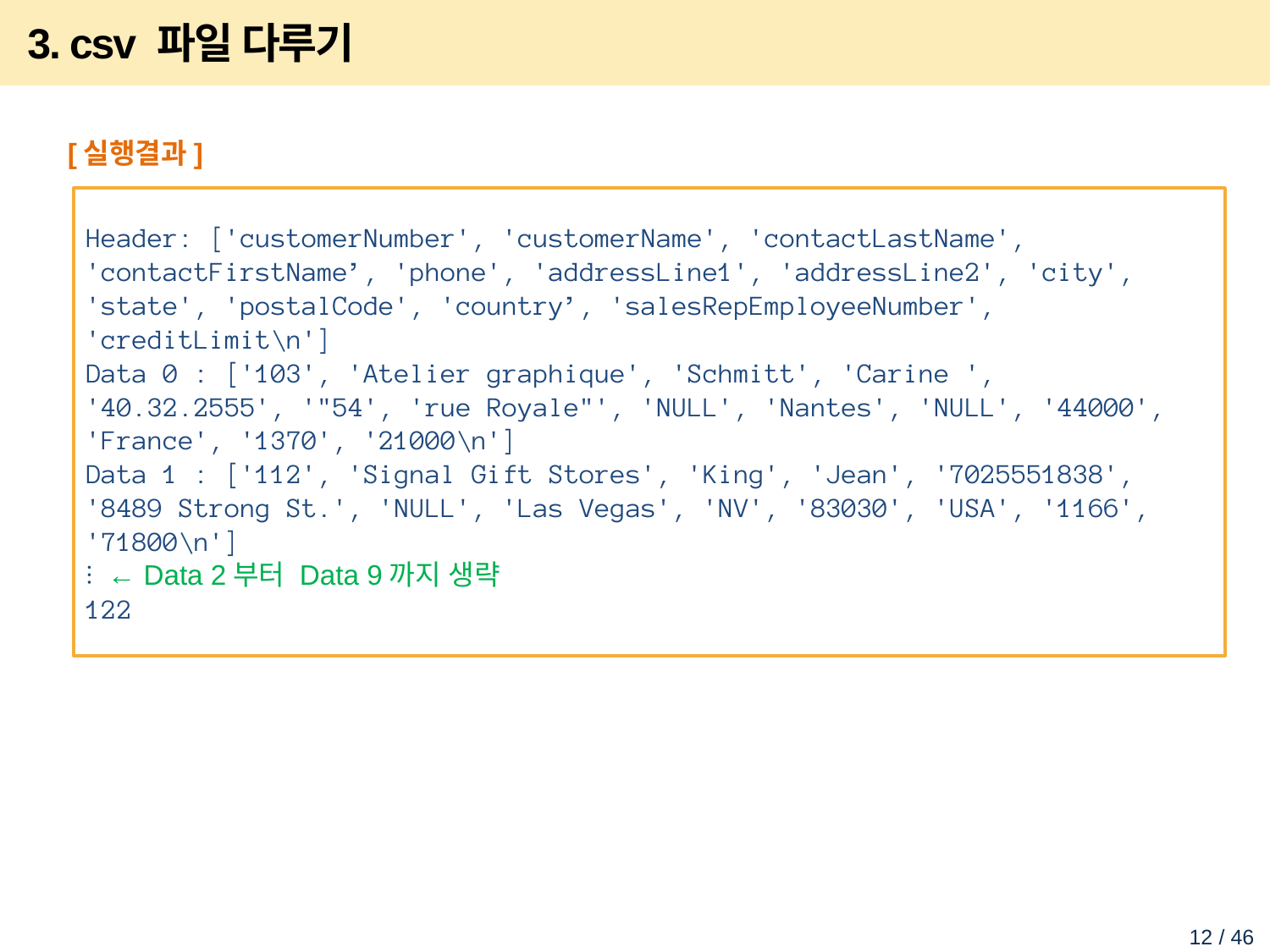

# 3. csv 파일 다루기

[실행결과]
Header: ['customerNumber', 'customerName', 'contactLastName', 'contactFirstName’, 'phone', 'addressLine1', 'addressLine2', 'city', 'state', 'postalCode', 'country’, 'salesRepEmployeeNumber', 'creditLimit\n']
Data 0 : ['103', 'Atelier graphique', 'Schmitt', 'Carine ', '40.32.2555', '"54', 'rue Royale"', 'NULL', 'Nantes', 'NULL', '44000', 'France', '1370', '21000\n']
Data 1 : ['112', 'Signal Gift Stores', 'King', 'Jean', '7025551838', '8489 Strong St.', 'NULL', 'Las Vegas', 'NV', '83030', 'USA', '1166', '71800\n']
⋮ ← Data 2부터 Data 9까지 생략
122